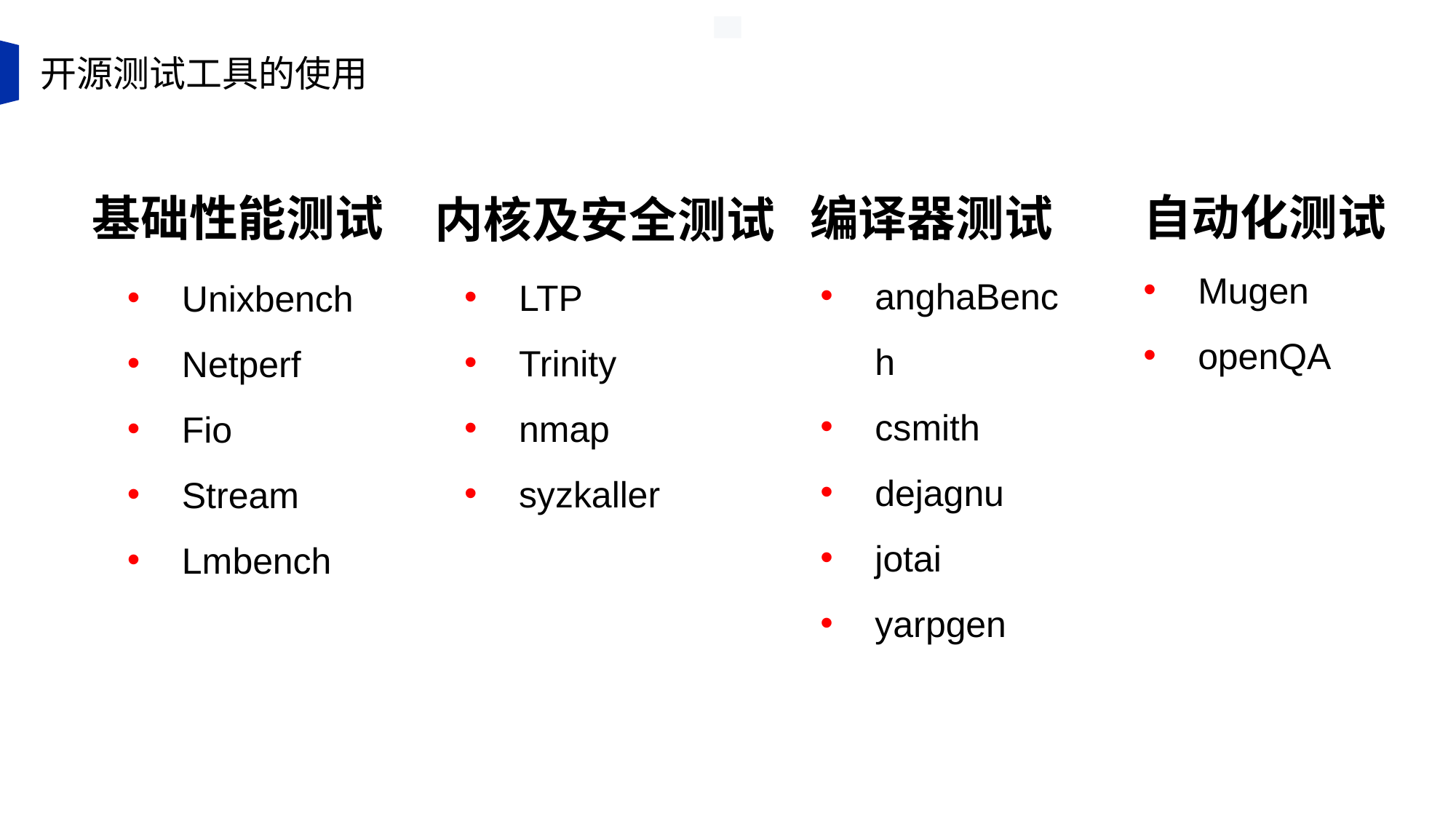

开源测试工具的使用

自动化测试
基础性能测试
编译器测试
内核及安全测试
Mugen
openQA
anghaBench
csmith
dejagnu
jotai
yarpgen
LTP
Trinity
nmap
syzkaller
Unixbench
Netperf
Fio
Stream
Lmbench